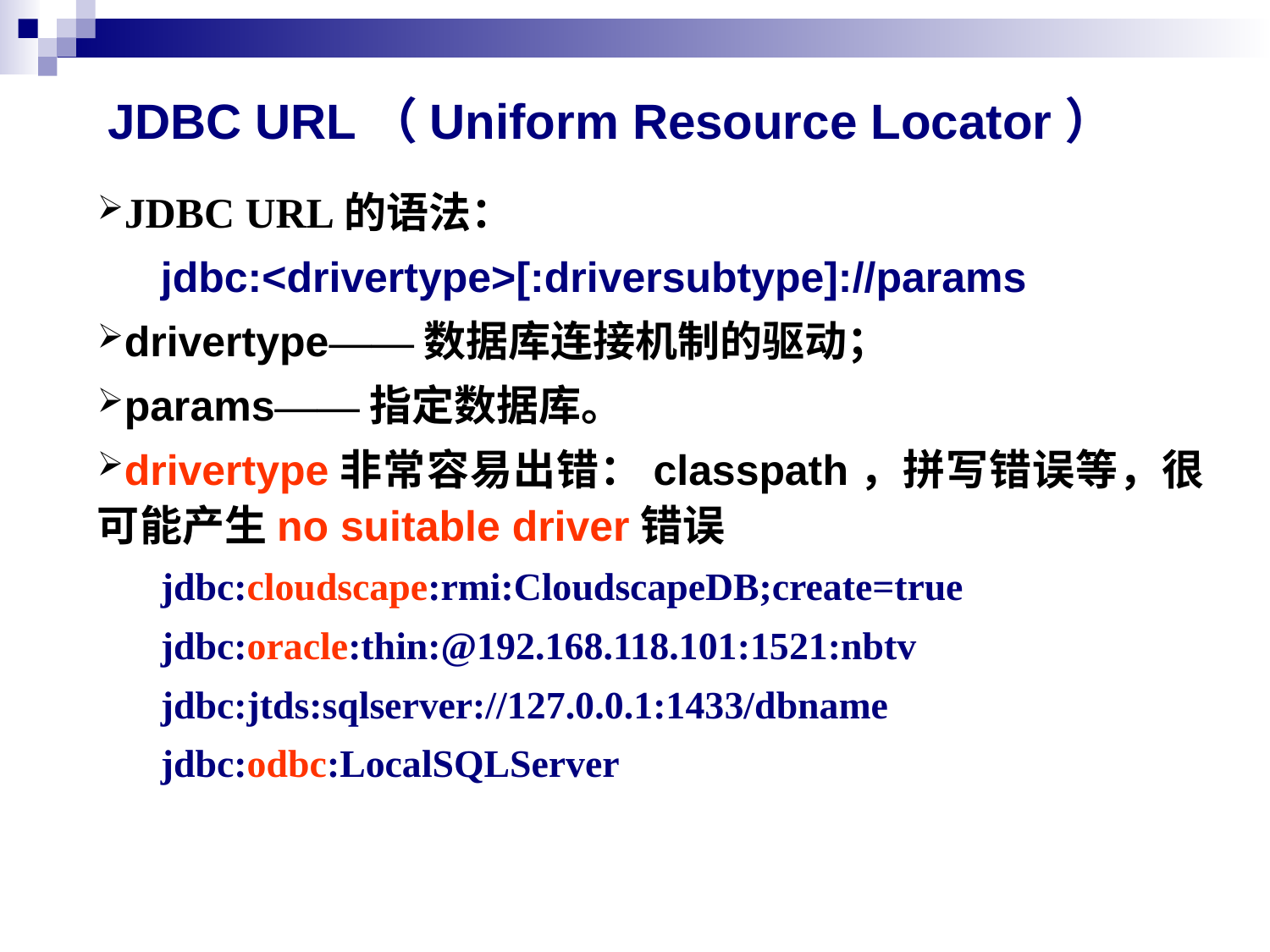

# JDBC URL（Uniform Resource Locator）
JDBC URL的语法：
jdbc:<drivertype>[:driversubtype]://params
drivertype——数据库连接机制的驱动；
params——指定数据库。
drivertype非常容易出错：classpath，拼写错误等，很可能产生no suitable driver错误
jdbc:cloudscape:rmi:CloudscapeDB;create=true
jdbc:oracle:thin:@192.168.118.101:1521:nbtv
jdbc:jtds:sqlserver://127.0.0.1:1433/dbname
jdbc:odbc:LocalSQLServer

17